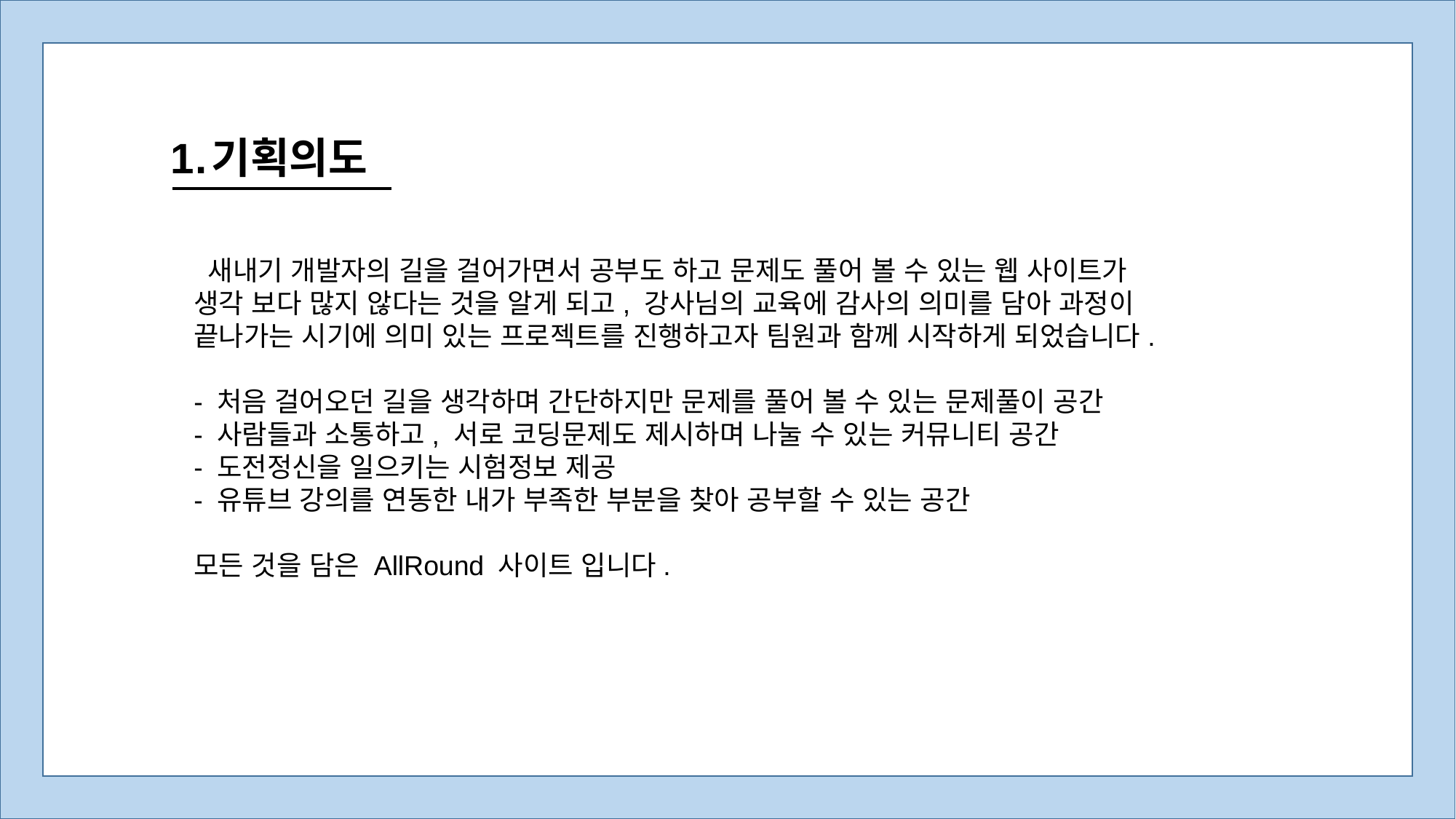

기획의도

 새내기 개발자의 길을 걸어가면서 공부도 하고 문제도 풀어 볼 수 있는 웹 사이트가
생각 보다 많지 않다는 것을 알게 되고, 강사님의 교육에 감사의 의미를 담아 과정이
끝나가는 시기에 의미 있는 프로젝트를 진행하고자 팀원과 함께 시작하게 되었습니다.

- 처음 걸어오던 길을 생각하며 간단하지만 문제를 풀어 볼 수 있는 문제풀이 공간
- 사람들과 소통하고, 서로 코딩문제도 제시하며 나눌 수 있는 커뮤니티 공간
- 도전정신을 일으키는 시험정보 제공
- 유튜브 강의를 연동한 내가 부족한 부분을 찾아 공부할 수 있는 공간

모든 것을 담은 AllRound 사이트 입니다.